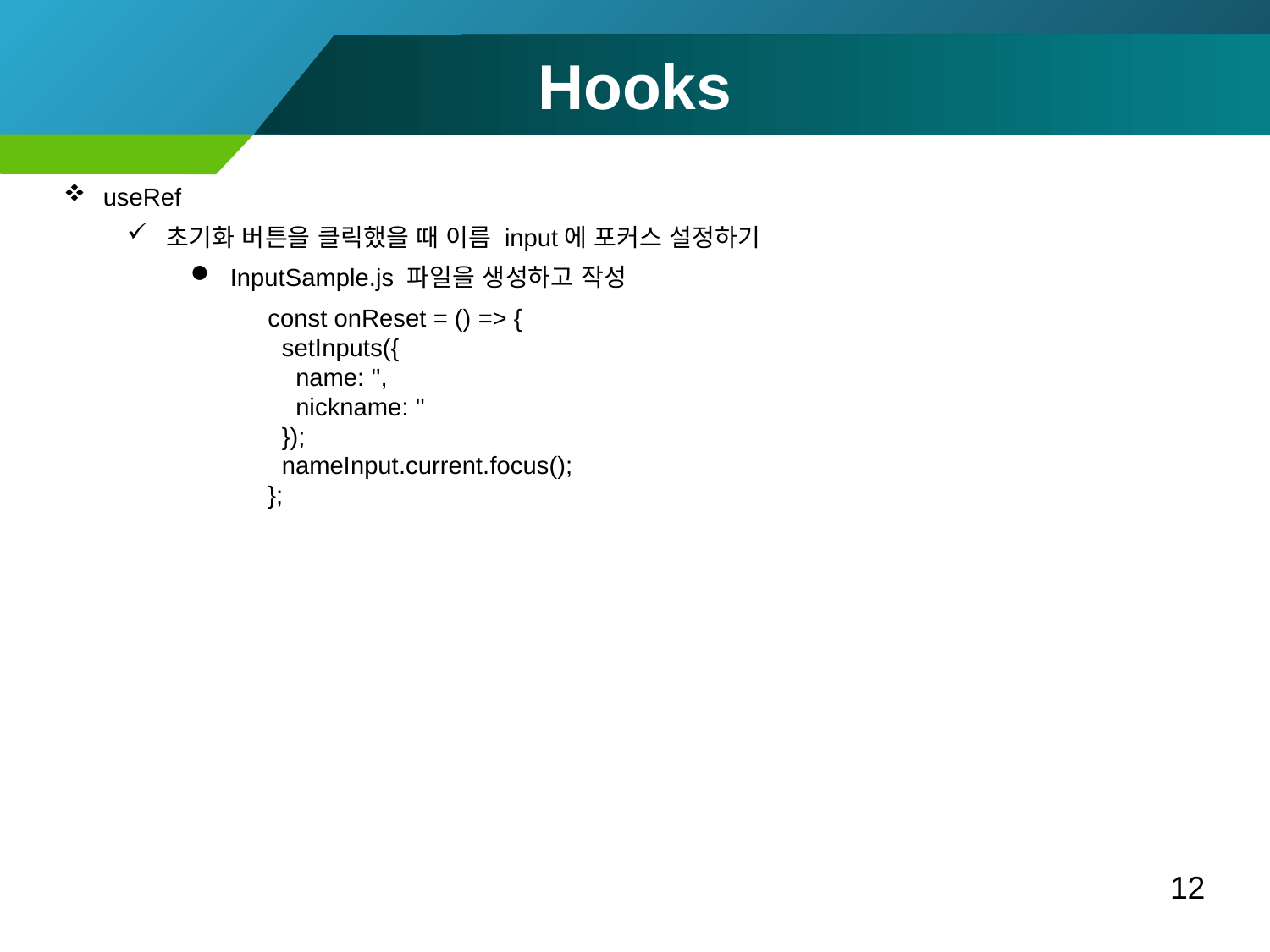

Hooks
useRef
초기화 버튼을 클릭했을 때 이름 input에 포커스 설정하기
InputSample.js 파일을 생성하고 작성
  const onReset = () => {
    setInputs({
      name: '',
      nickname: ''
    });
    nameInput.current.focus();
  };

12